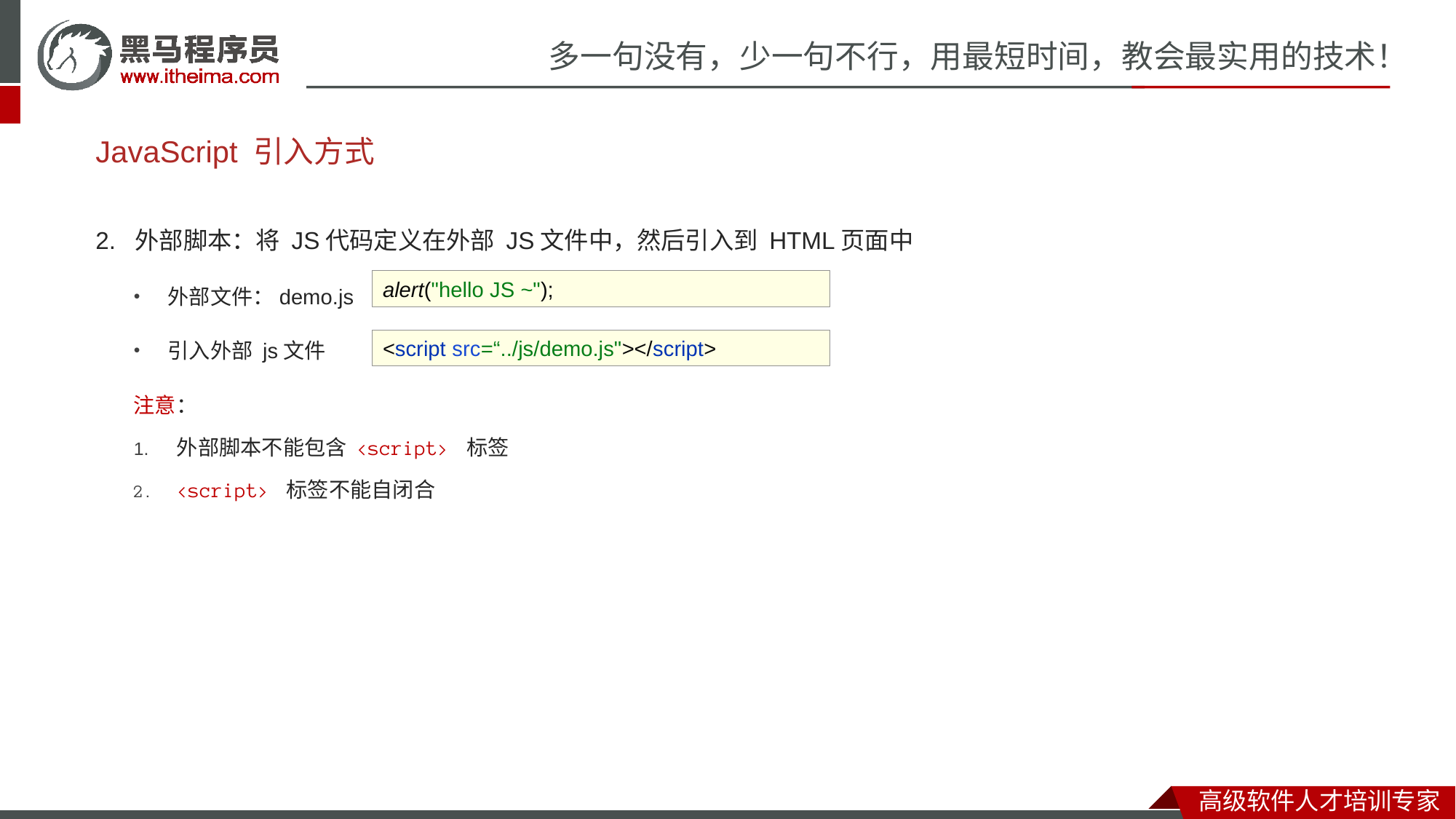

# JavaScript 引入方式
2.  外部脚本：将 JS代码定义在外部 JS文件中，然后引入到 HTML页面中
外部文件：demo.js

alert("hello JS ~");
引入外部 js文件

<script src=“../js/demo.js"></script>
注意：
外部脚本不能包含 <script> 标签
<script> 标签不能自闭合